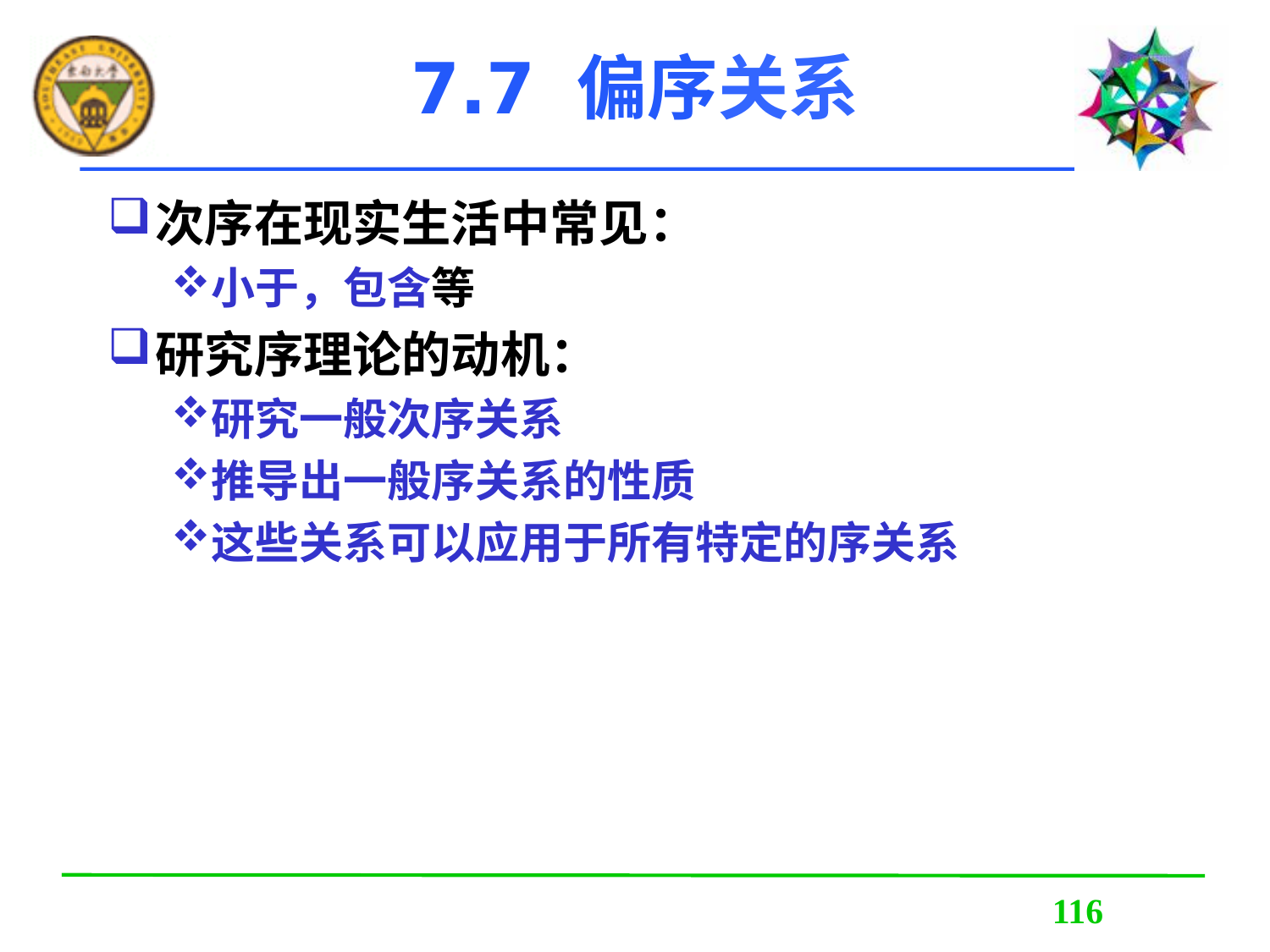

# 7.7 偏序关系
次序在现实生活中常见：
小于，包含等
研究序理论的动机：
研究一般次序关系
推导出一般序关系的性质
这些关系可以应用于所有特定的序关系